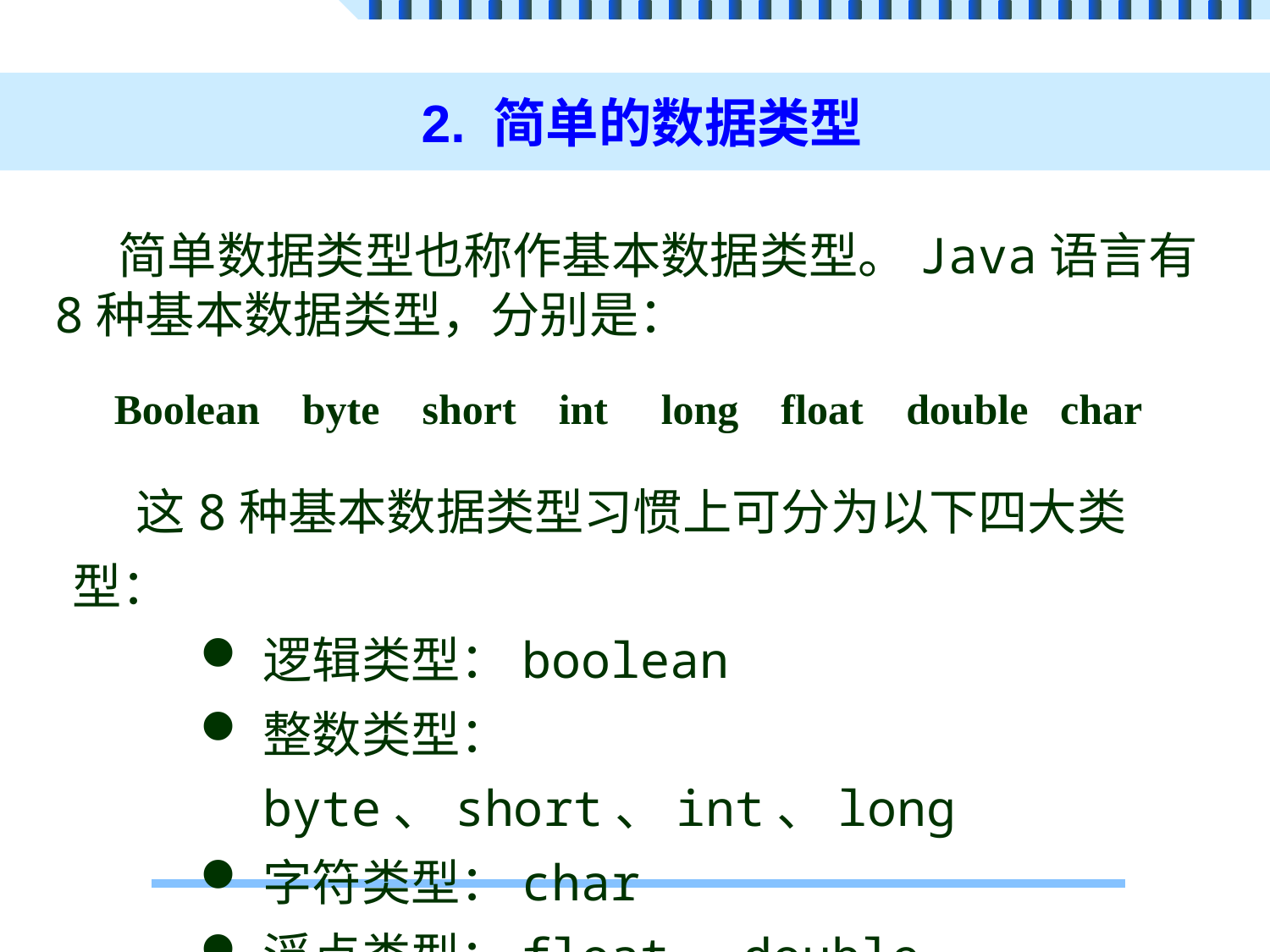

# 2. 简单的数据类型
简单数据类型也称作基本数据类型。Java语言有8种基本数据类型，分别是：
Boolean    byte    short    int     long    float    double   char
这8种基本数据类型习惯上可分为以下四大类型：
逻辑类型：boolean
整数类型：byte、short、int、long
字符类型：char
浮点类型：float、double